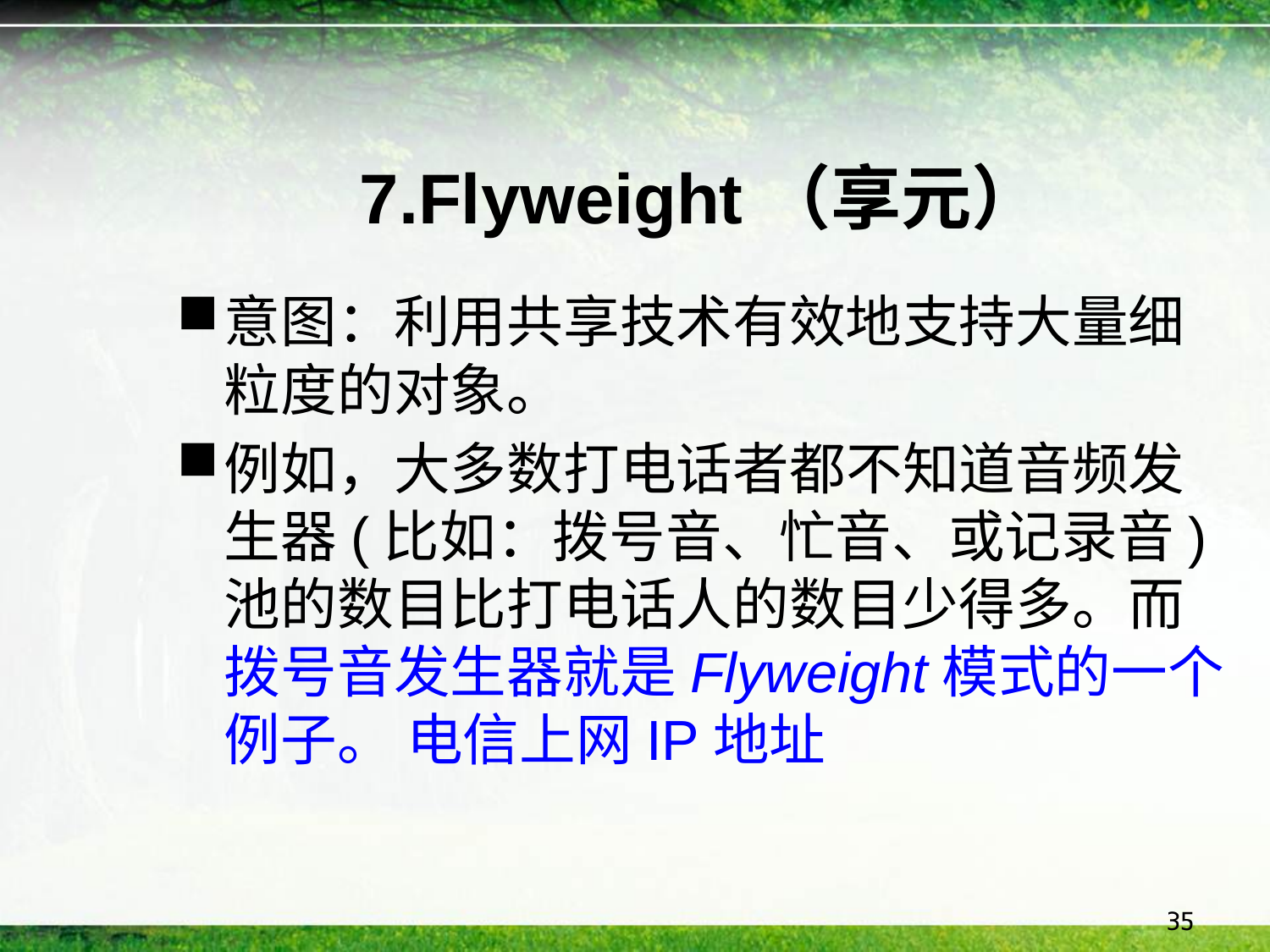

7.Flyweight（享元）
# 意图：利用共享技术有效地支持大量细粒度的对象。
例如，大多数打电话者都不知道音频发生器(比如：拨号音、忙音、或记录音)池的数目比打电话人的数目少得多。而拨号音发生器就是Flyweight模式的一个例子。 电信上网IP地址

35